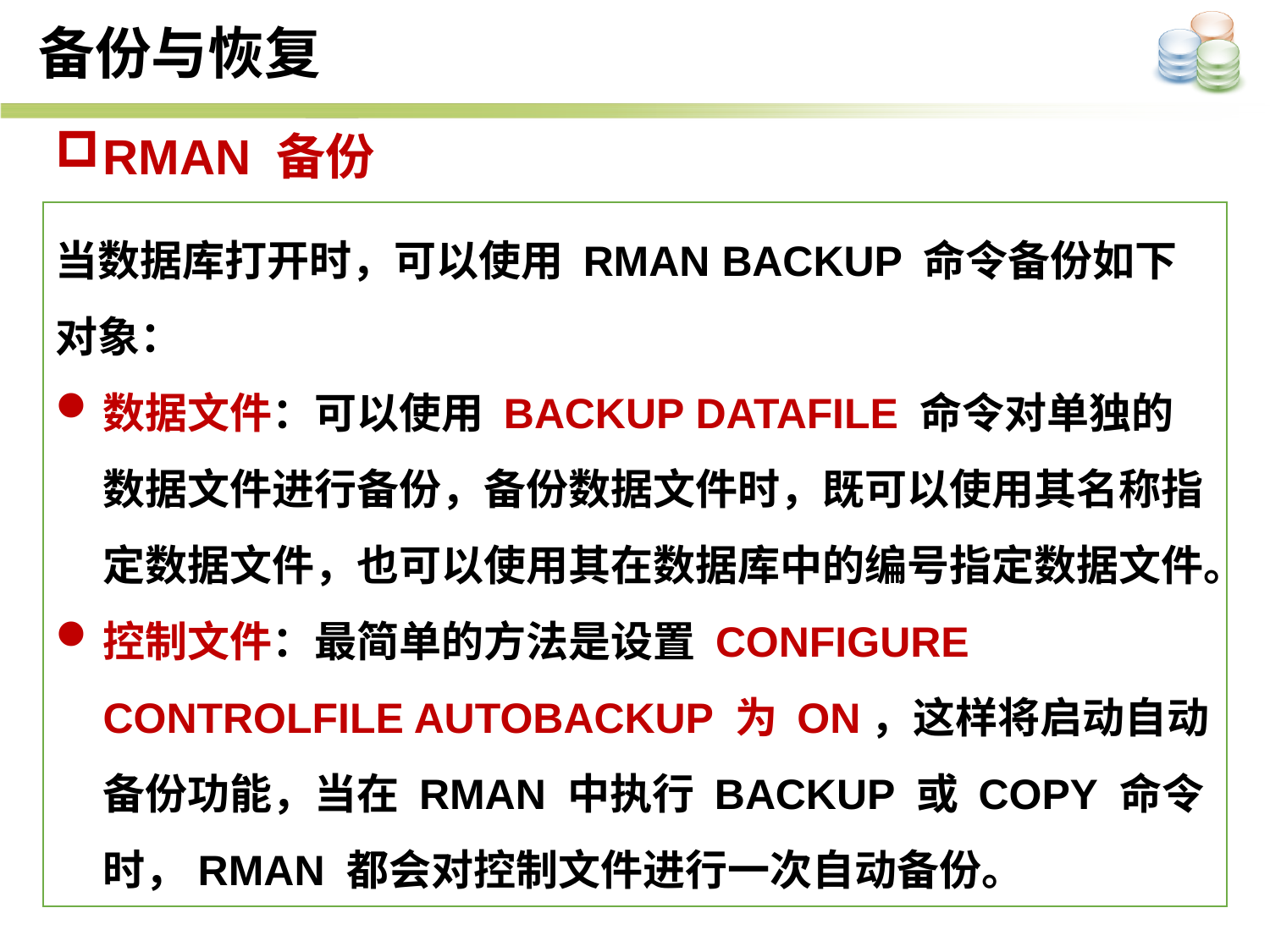

备份与恢复
RMAN 备份
当数据库打开时，可以使用 RMAN BACKUP 命令备份如下对象：
数据文件：可以使用 BACKUP DATAFILE 命令对单独的数据文件进行备份，备份数据文件时，既可以使用其名称指定数据文件，也可以使用其在数据库中的编号指定数据文件。
控制文件：最简单的方法是设置 CONFIGURE CONTROLFILE AUTOBACKUP 为 ON，这样将启动自动备份功能，当在 RMAN 中执行 BACKUP 或 COPY 命令时，RMAN 都会对控制文件进行一次自动备份。
57